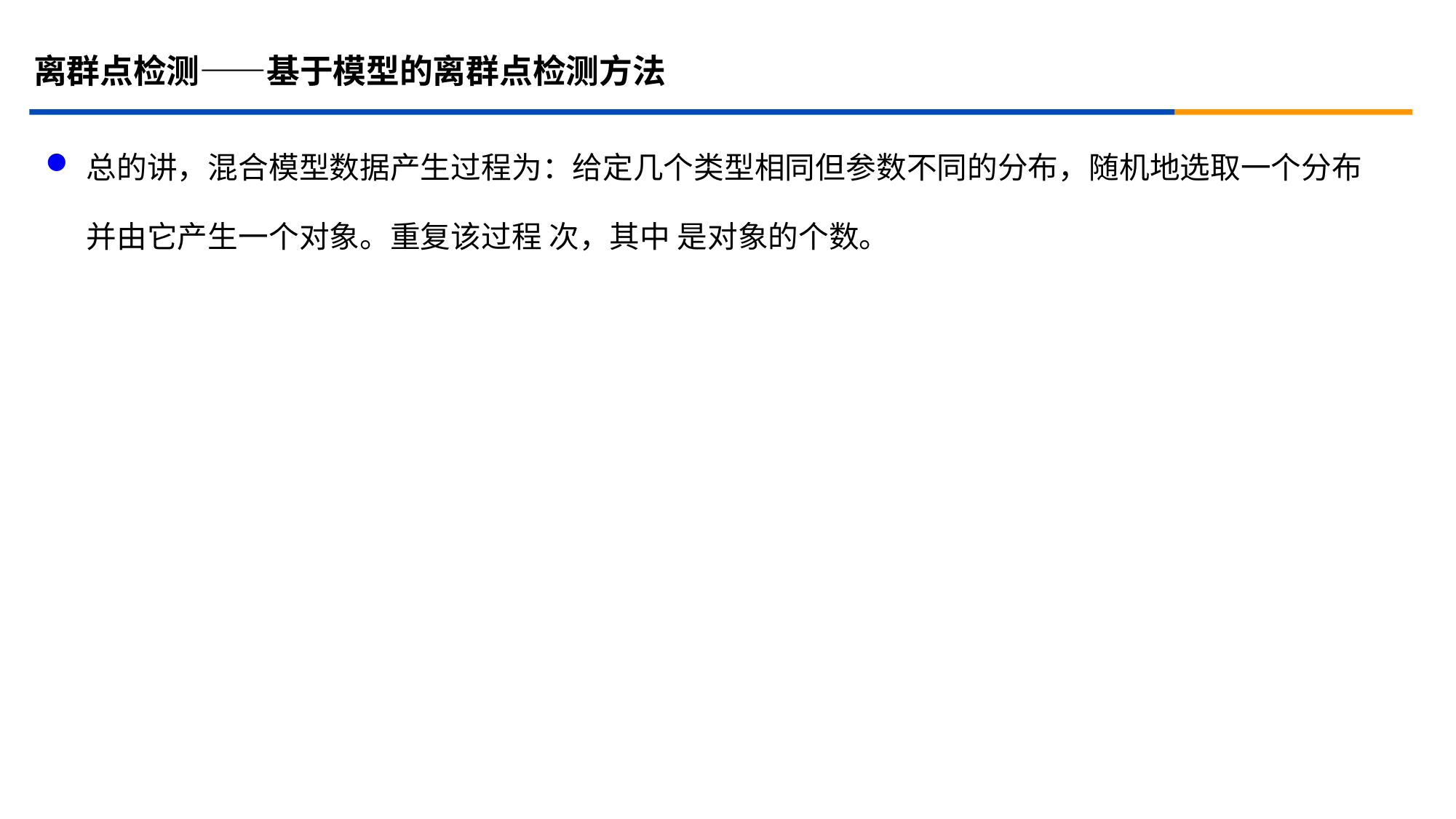

离群点检测——基于模型的离群点检测方法
总的讲，混合模型数据产生过程为：给定几个类型相同但参数不同的分布，随机地选取一个分布并由它产生一个对象。重复该过程 次，其中 是对象的个数。